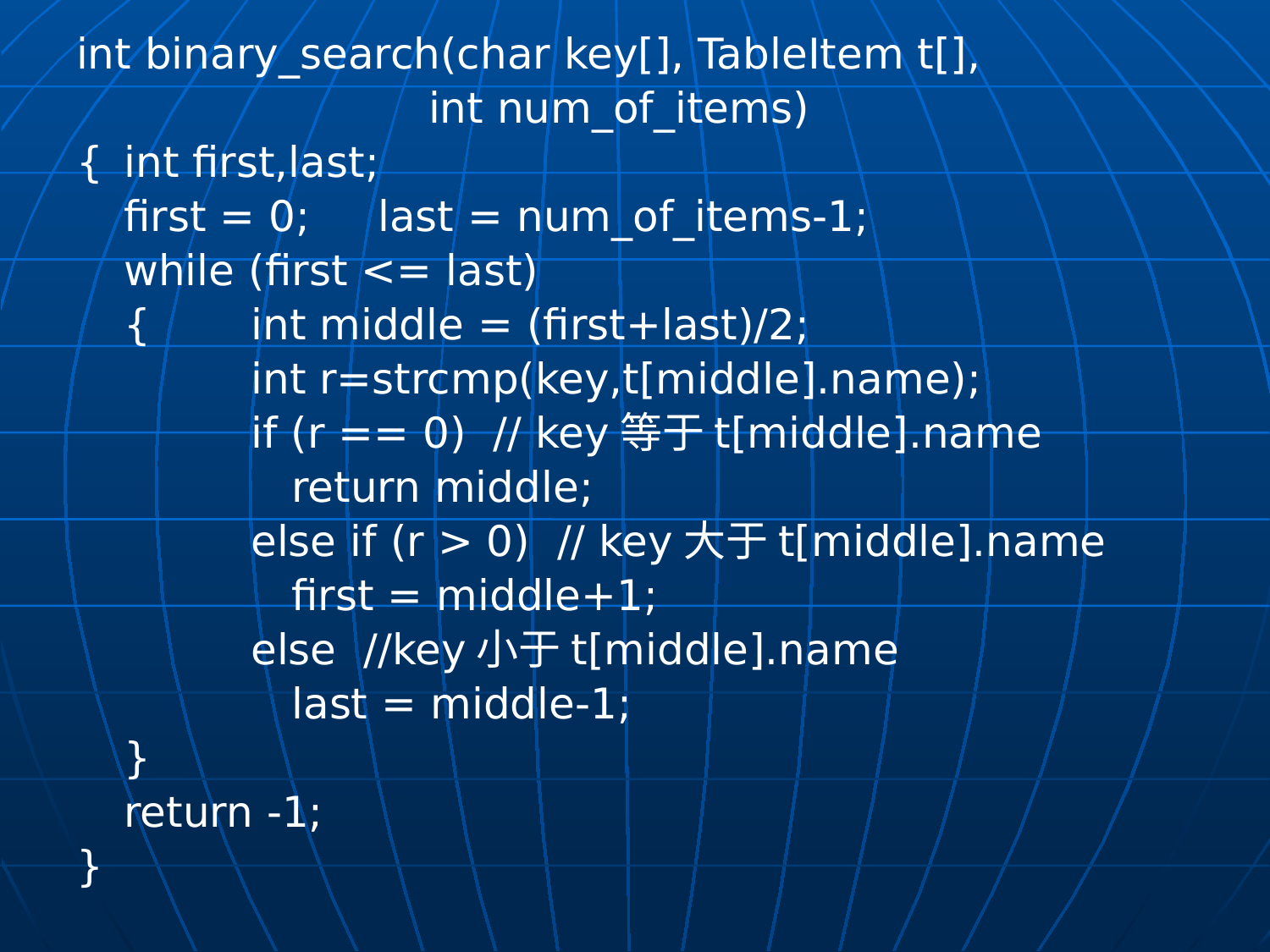

int binary_search(char key[], TableItem t[],
                          int num_of_items)
{	int first,last;
	first = 0;	last = num_of_items-1;
	while (first <= last)
	{	int middle = (first+last)/2;
		int r=strcmp(key,t[middle].name);
		if (r == 0)  // key等于t[middle].name
		   return middle;
		else if (r > 0)  // key大于t[middle].name
		   first = middle+1;
		else  //key小于t[middle].name
		   last = middle-1;
	}
	return -1;
}